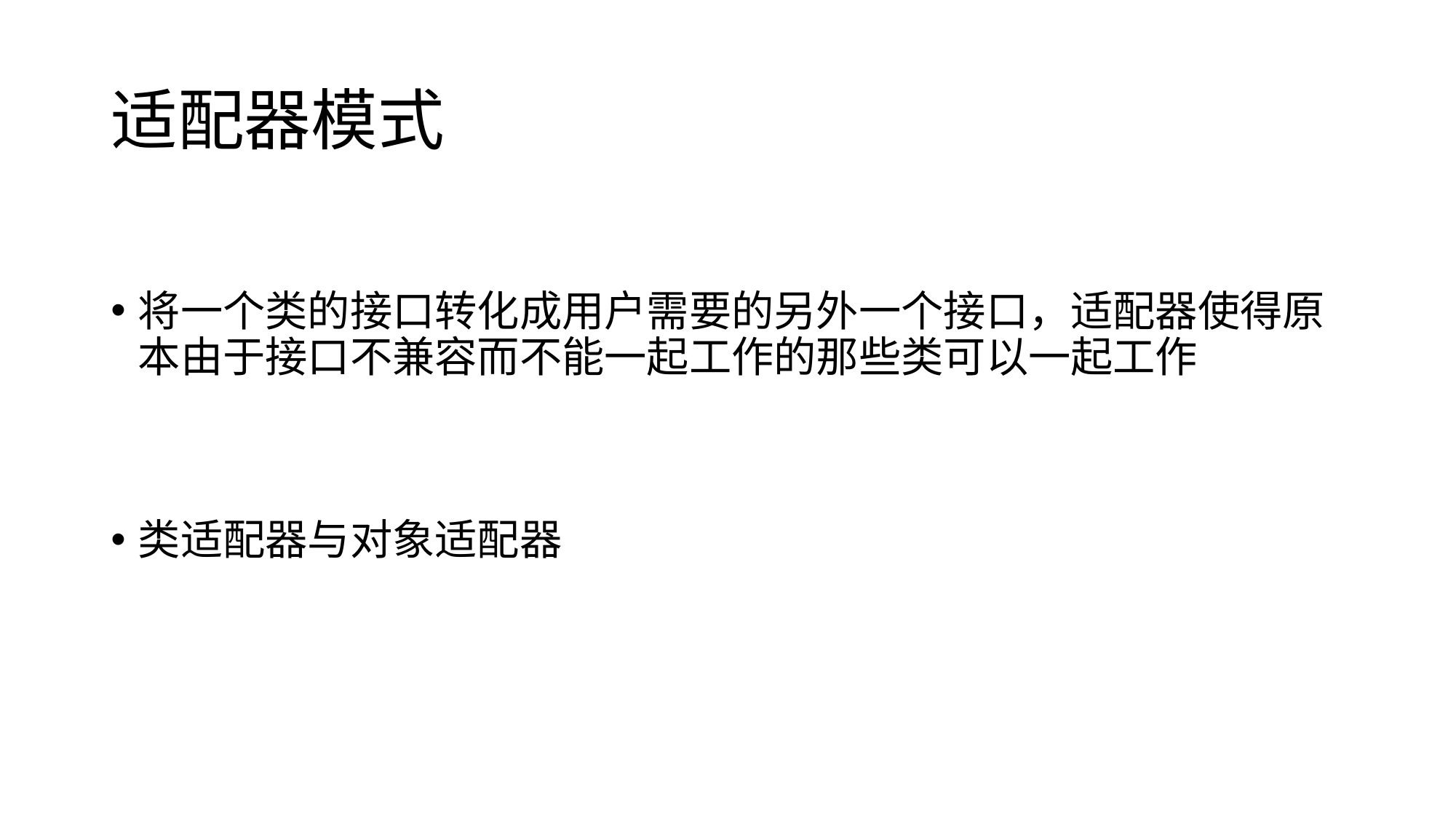

# 适配器模式

将一个类的接口转化成用户需要的另外一个接口，适配器使得原本由于接口不兼容而不能一起工作的那些类可以一起工作

类适配器与对象适配器